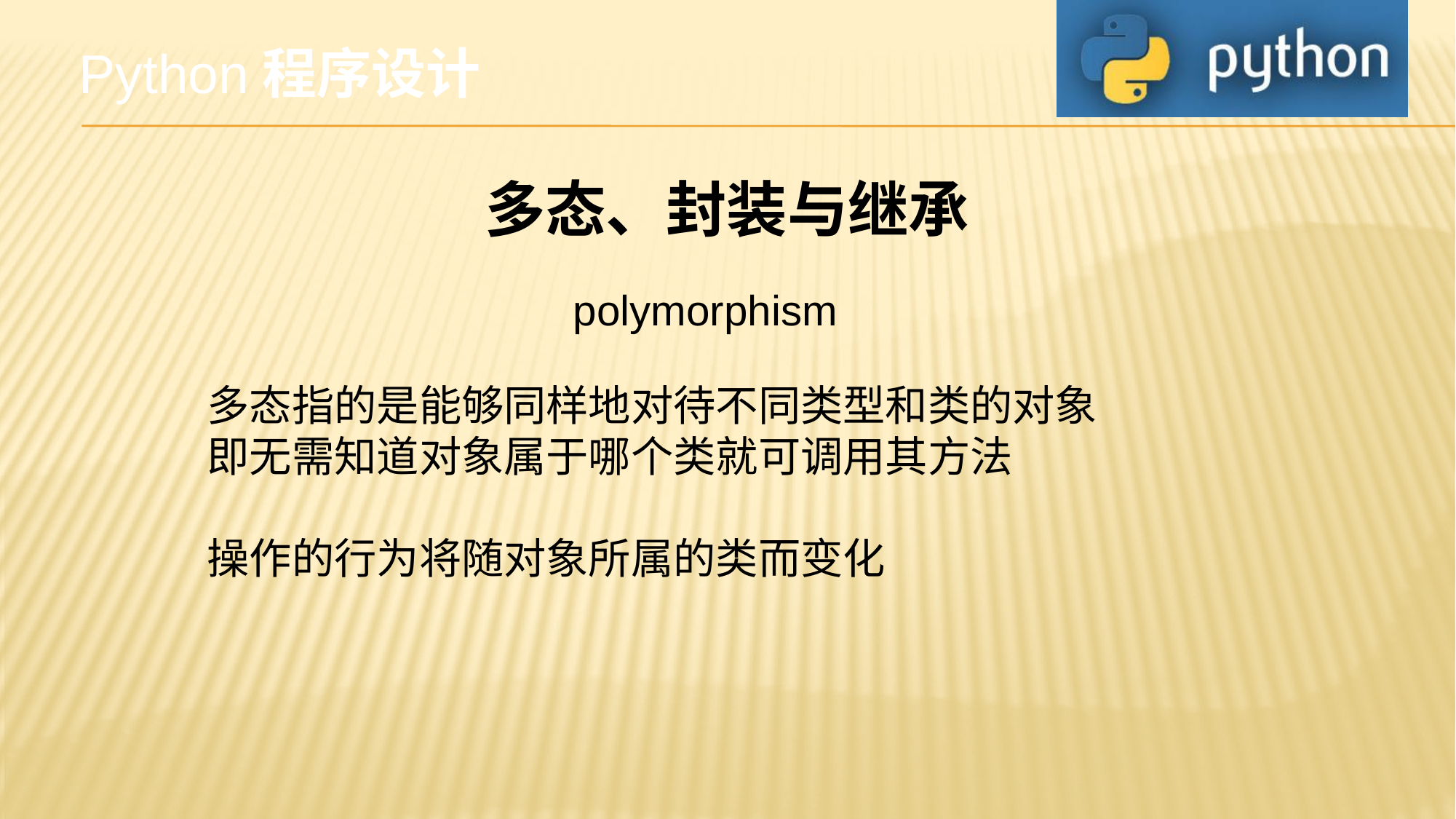

Python程序设计
多态、封装与继承
polymorphism
多态指的是能够同样地对待不同类型和类的对象
即无需知道对象属于哪个类就可调用其方法

操作的行为将随对象所属的类而变化